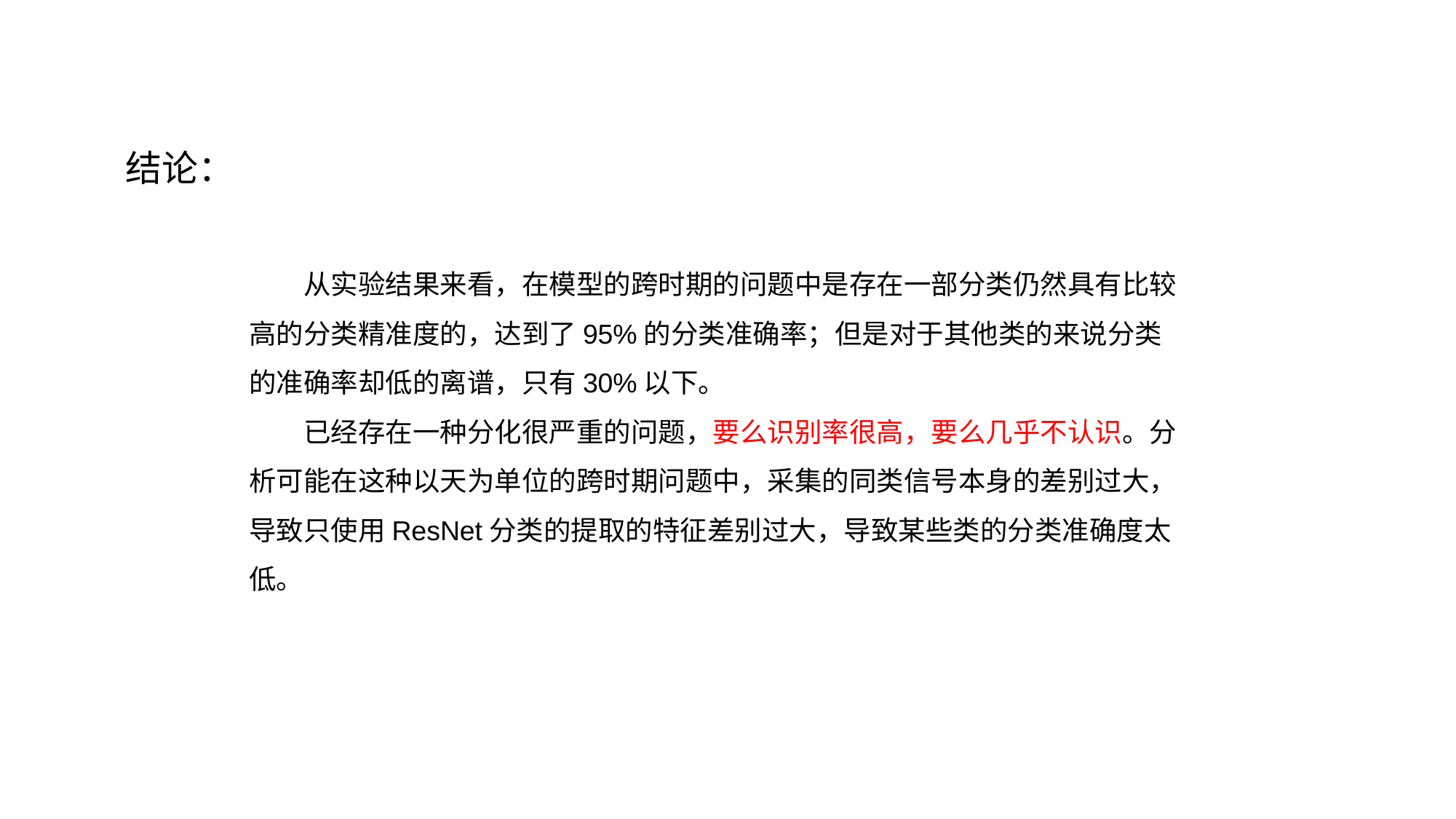

结论：
从实验结果来看，在模型的跨时期的问题中是存在一部分类仍然具有比较高的分类精准度的，达到了95%的分类准确率；但是对于其他类的来说分类的准确率却低的离谱，只有30%以下。
已经存在一种分化很严重的问题，要么识别率很高，要么几乎不认识。分析可能在这种以天为单位的跨时期问题中，采集的同类信号本身的差别过大，导致只使用ResNet分类的提取的特征差别过大，导致某些类的分类准确度太低。